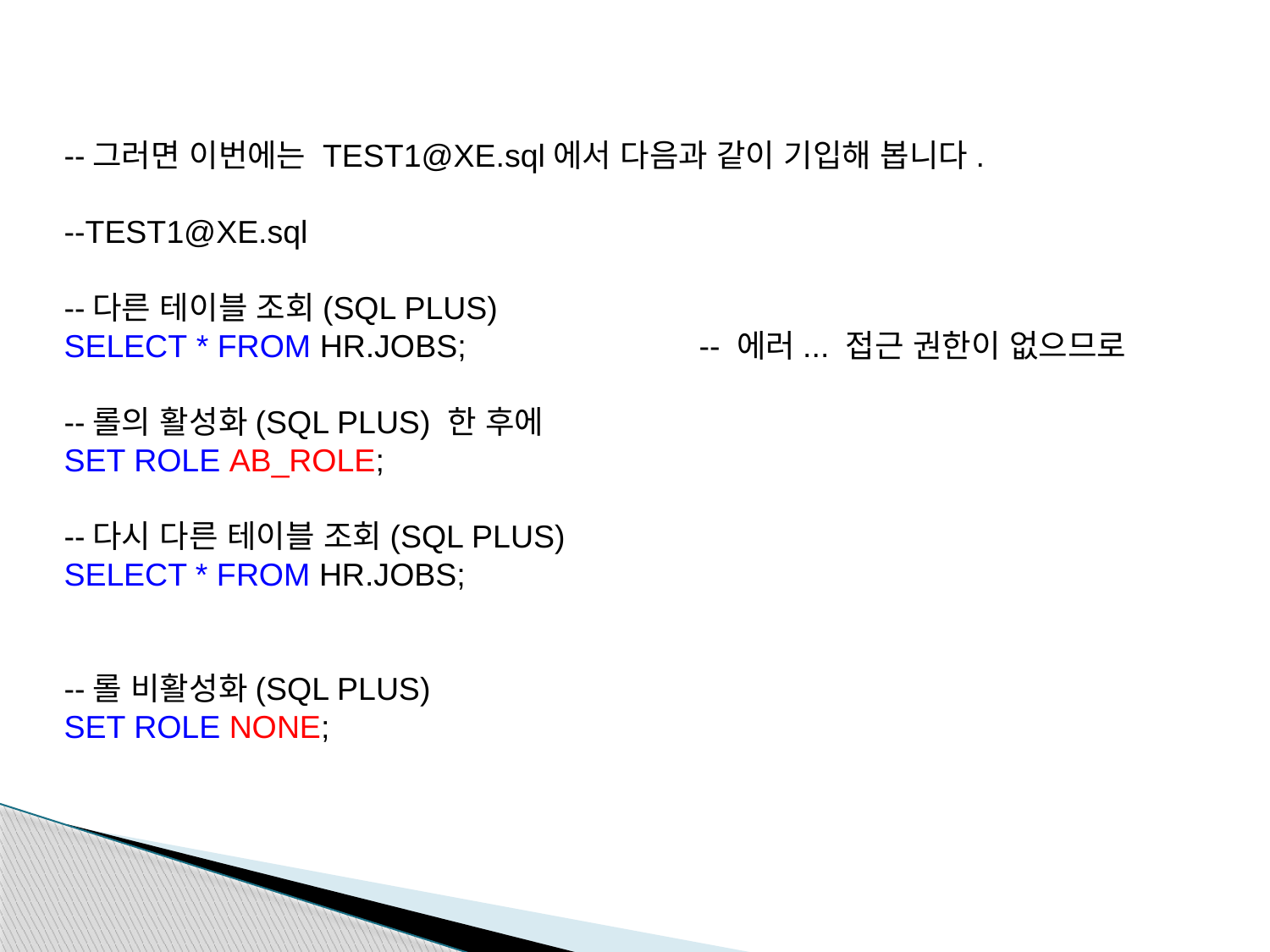

--그러면 이번에는 TEST1@XE.sql에서 다음과 같이 기입해 봅니다.

--TEST1@XE.sql

--다른 테이블 조회(SQL PLUS)
SELECT * FROM HR.JOBS;		-- 에러... 접근 권한이 없으므로

--롤의 활성화(SQL PLUS) 한 후에
SET ROLE AB_ROLE;

--다시 다른 테이블 조회(SQL PLUS)
SELECT * FROM HR.JOBS;

--롤 비활성화(SQL PLUS)
SET ROLE NONE;